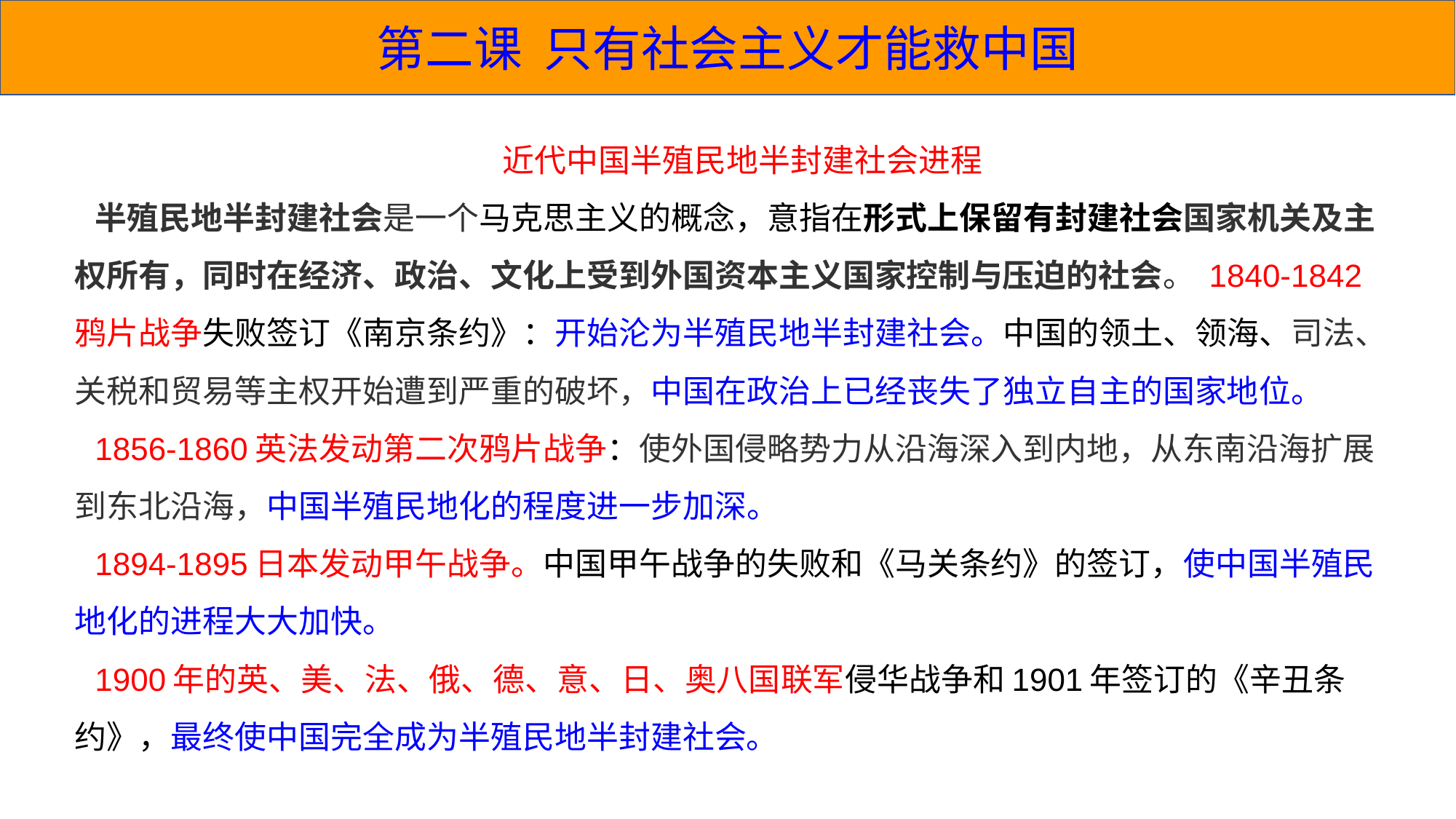

第二课  只有社会主义才能救中国
近代中国半殖民地半封建社会进程
半殖民地半封建社会是一个马克思主义的概念，意指在形式上保留有封建社会国家机关及主权所有，同时在经济、政治、文化上受到外国资本主义国家控制与压迫的社会。 1840-1842鸦片战争失败签订《南京条约》：开始沦为半殖民地半封建社会。中国的领土、领海、司法、关税和贸易等主权开始遭到严重的破坏，中国在政治上已经丧失了独立自主的国家地位。
1856-1860英法发动第二次鸦片战争：使外国侵略势力从沿海深入到内地，从东南沿海扩展到东北沿海，中国半殖民地化的程度进一步加深。
1894-1895日本发动甲午战争。中国甲午战争的失败和《马关条约》的签订，使中国半殖民地化的进程大大加快。
1900年的英、美、法、俄、德、意、日、奥八国联军侵华战争和1901年签订的《辛丑条约》，最终使中国完全成为半殖民地半封建社会。